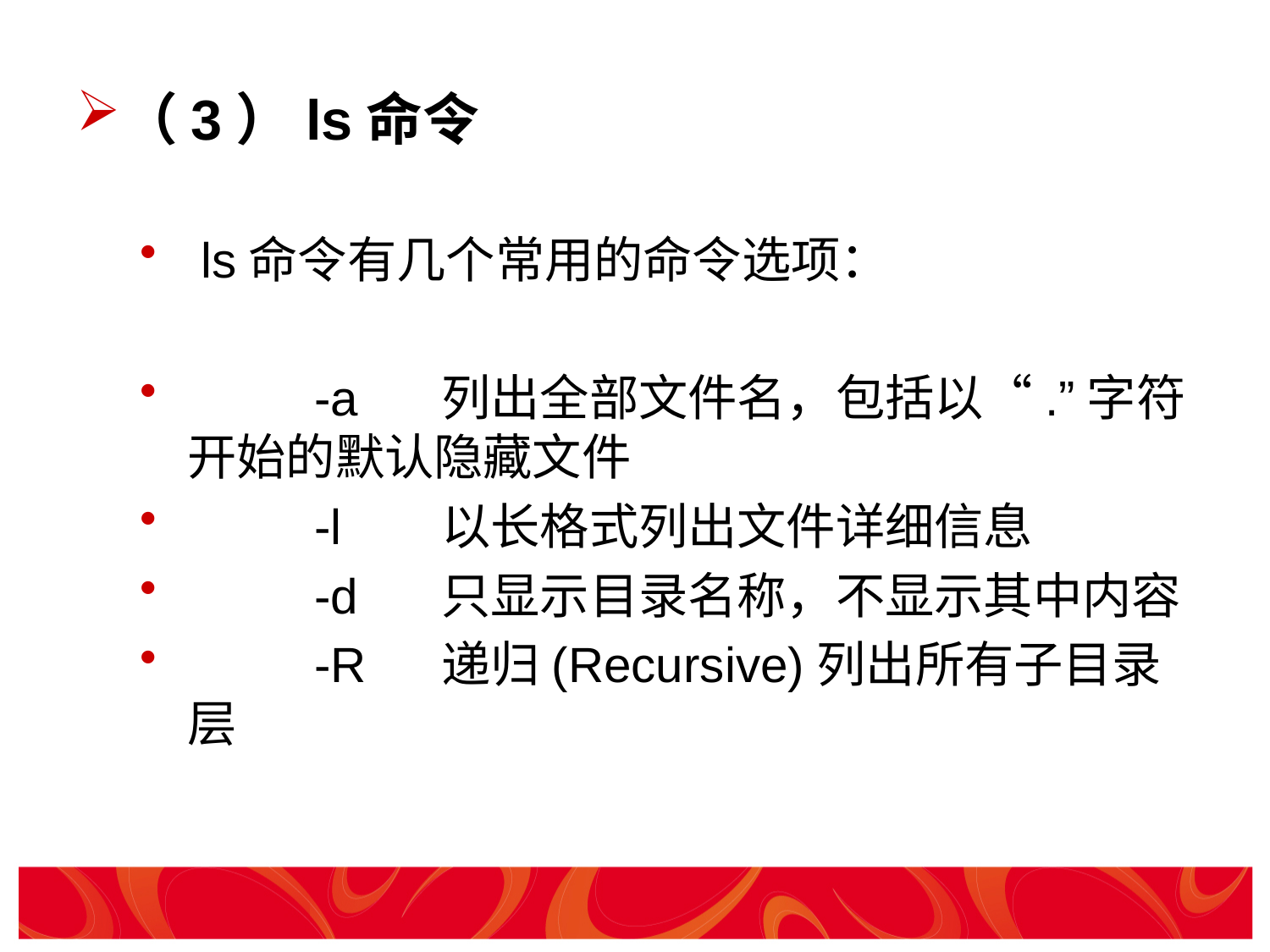

# （3）ls命令
 ls命令有几个常用的命令选项：

	-a	列出全部文件名，包括以“.”字符开始的默认隐藏文件
	-l	以长格式列出文件详细信息
	-d	只显示目录名称，不显示其中内容
	-R	递归(Recursive)列出所有子目录层